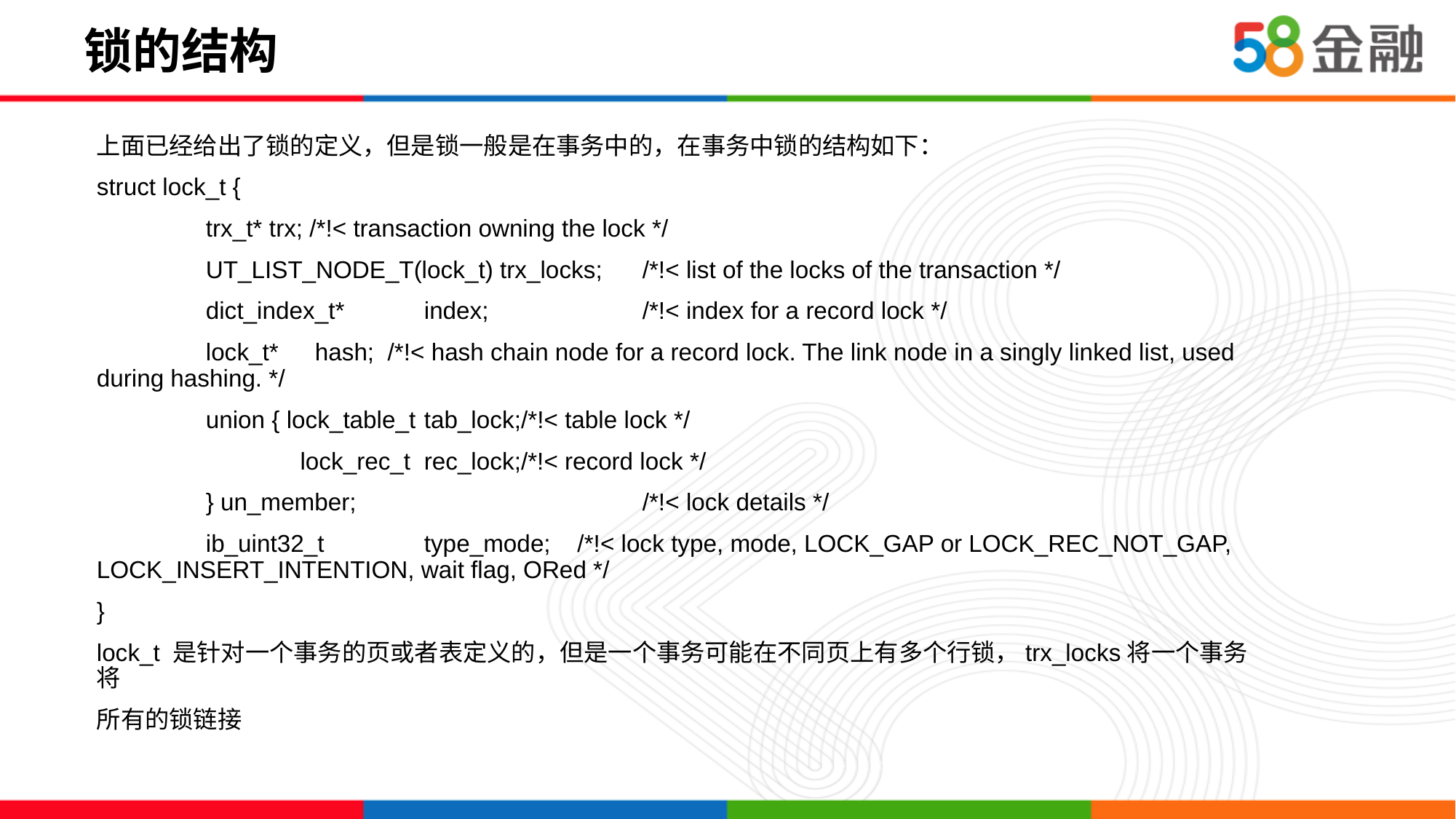

# 锁的结构
上面已经给出了锁的定义，但是锁一般是在事务中的，在事务中锁的结构如下：
struct lock_t {
	trx_t* trx; /*!< transaction owning the lock */
	UT_LIST_NODE_T(lock_t) trx_locks;	/*!< list of the locks of the transaction */
	dict_index_t*	index;		/*!< index for a record lock */
	lock_t*	hash;  /*!< hash chain node for a record lock. The link node in a singly linked list, used during hashing. */
	union { lock_table_t	tab_lock;/*!< table lock */
	              lock_rec_t	rec_lock;/*!< record lock */
	} un_member;			/*!< lock details */
	ib_uint32_t	type_mode;    /*!< lock type, mode, LOCK_GAP or LOCK_REC_NOT_GAP, LOCK_INSERT_INTENTION, wait flag, ORed */
}
lock_t 是针对一个事务的页或者表定义的，但是一个事务可能在不同页上有多个行锁，trx_locks将一个事务将
所有的锁链接